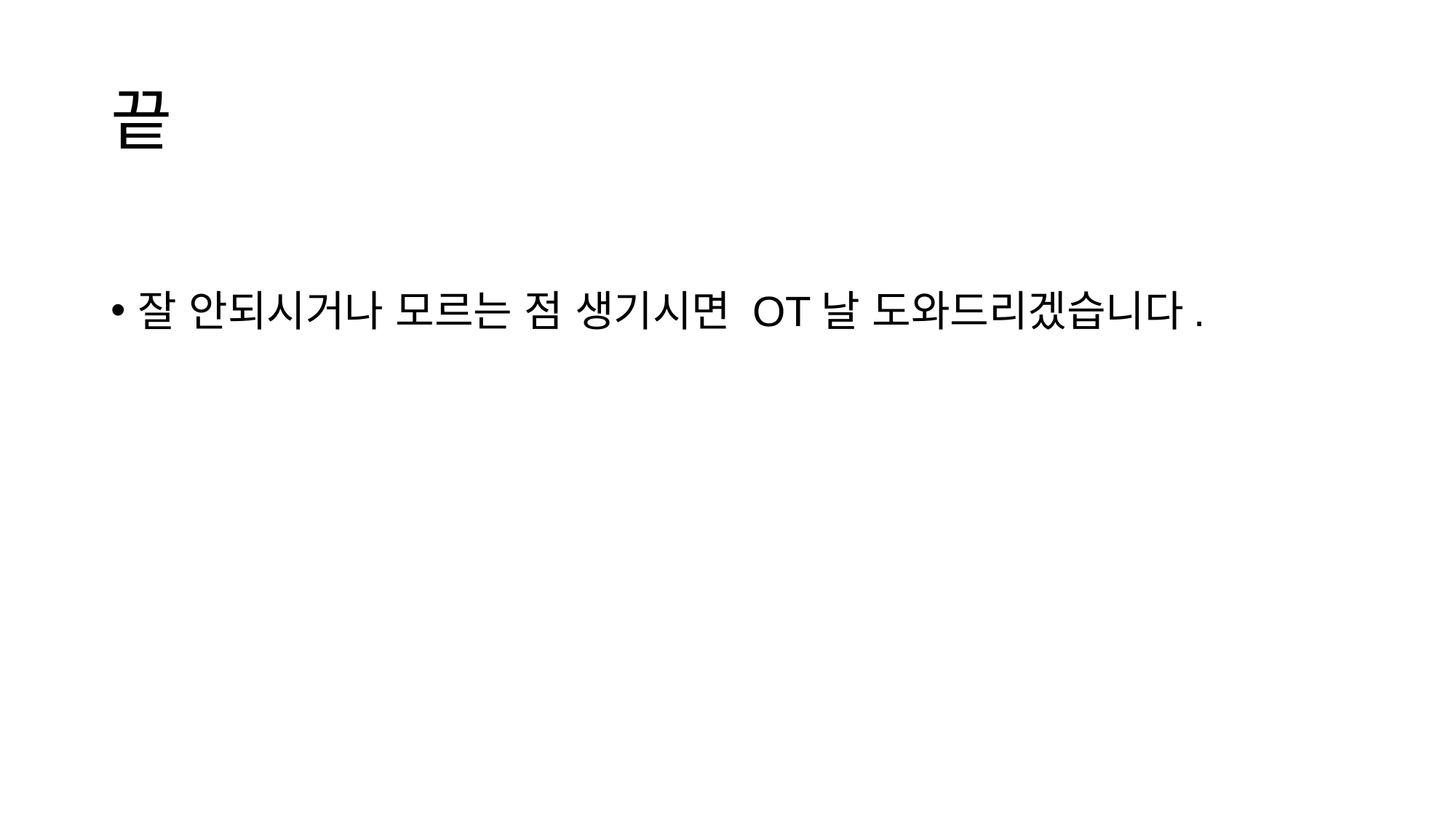

# 끝

잘 안되시거나 모르는 점 생기시면 OT날 도와드리겠습니다.